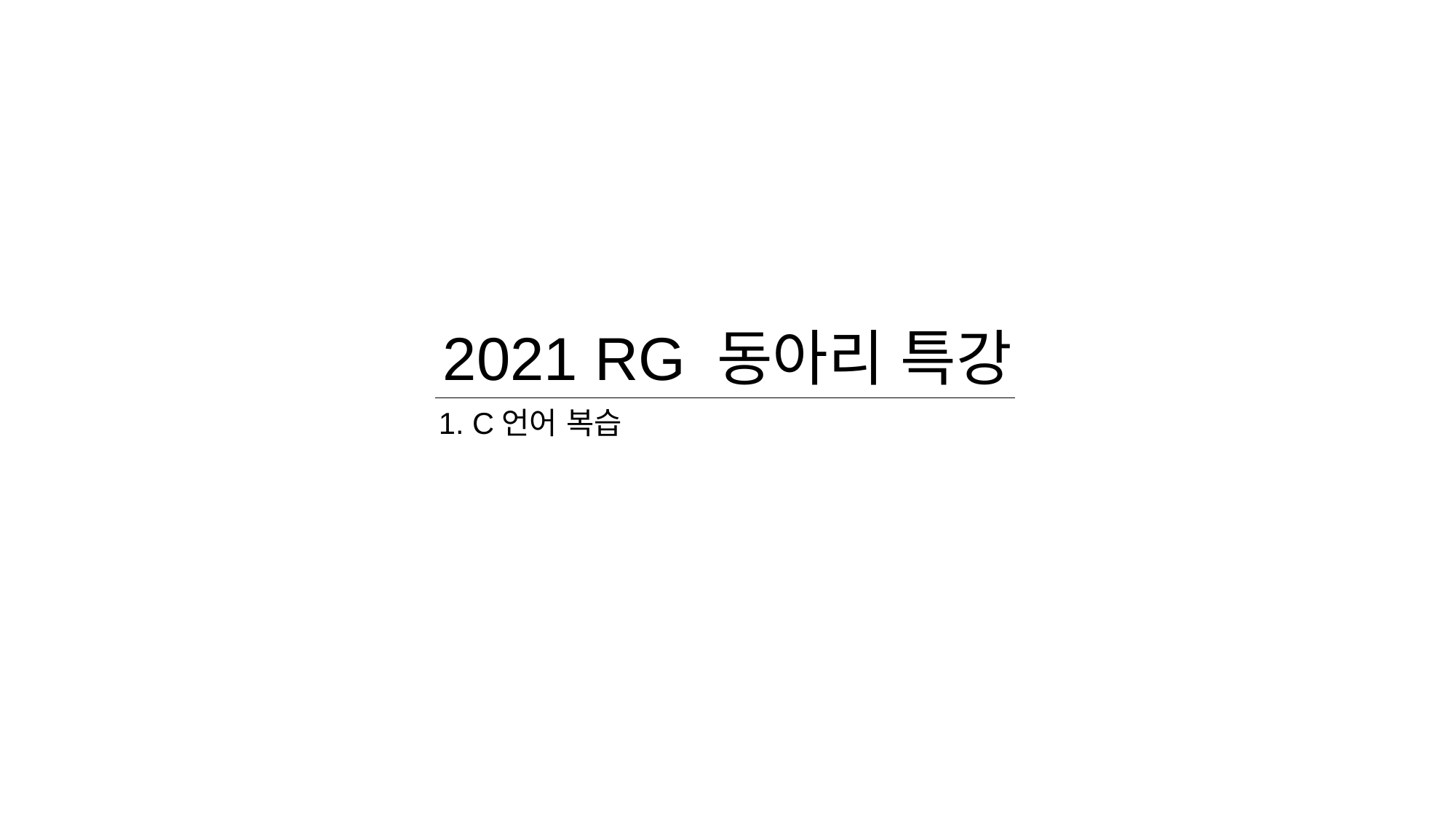

2021 RG 동아리 특강
1. C언어 복습